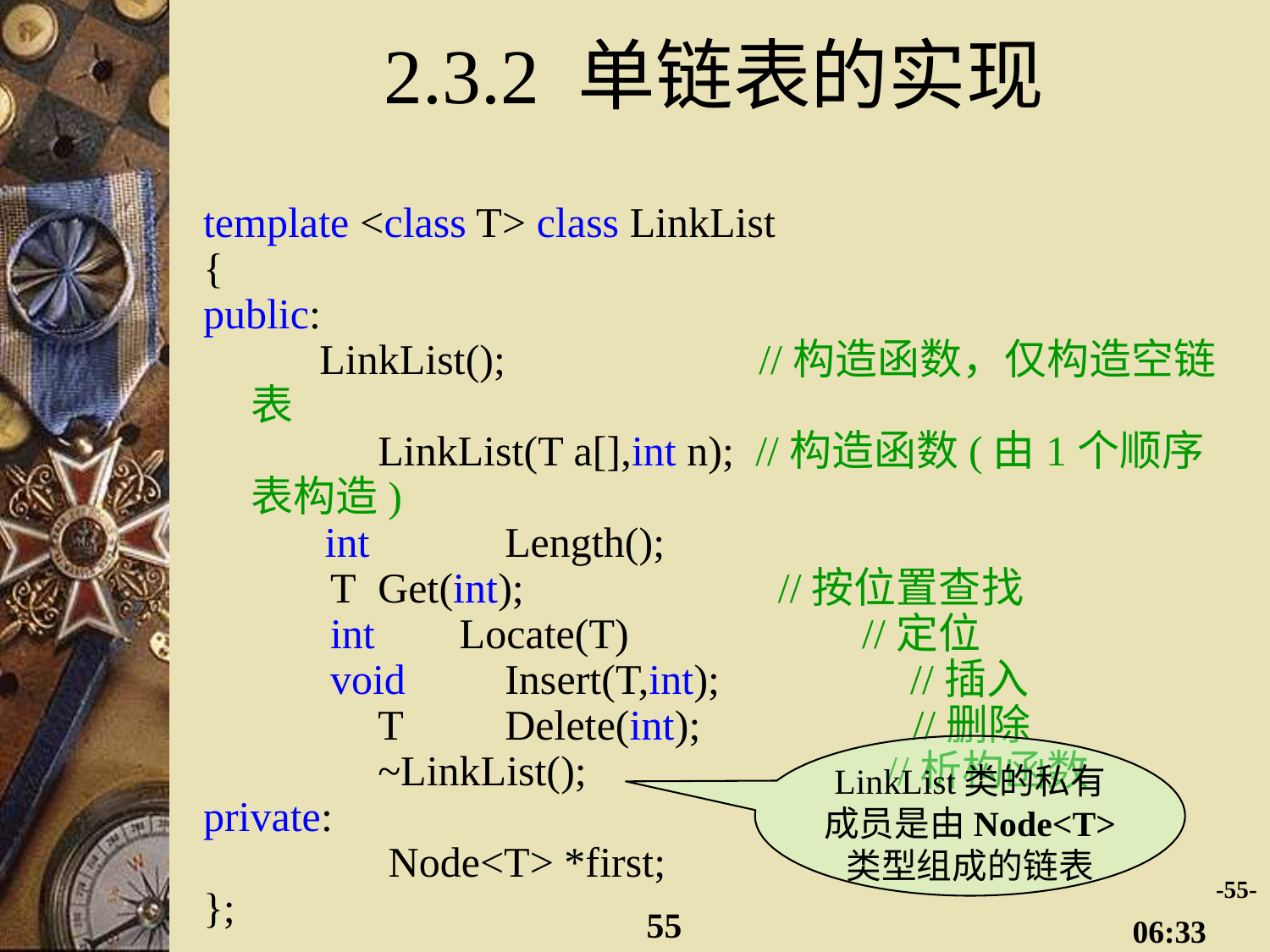

# 2.3.2 单链表的实现
template <class T> class LinkList
{
public:
           LinkList(); 		//构造函数，仅构造空链表
		LinkList(T a[],int n);  //构造函数(由1个顺序表构造)
 	       int 	Length();
            T 	Get(int);                        //按位置查找
            int        Locate(T)                      //定位
            void 	Insert(T,int);                  //插入
		T	Delete(int);                    //删除
		~LinkList();                    	//析构函数
private:
		 Node<T> *first;
};
LinkList类的私有成员是由Node<T> 类型组成的链表
-55-